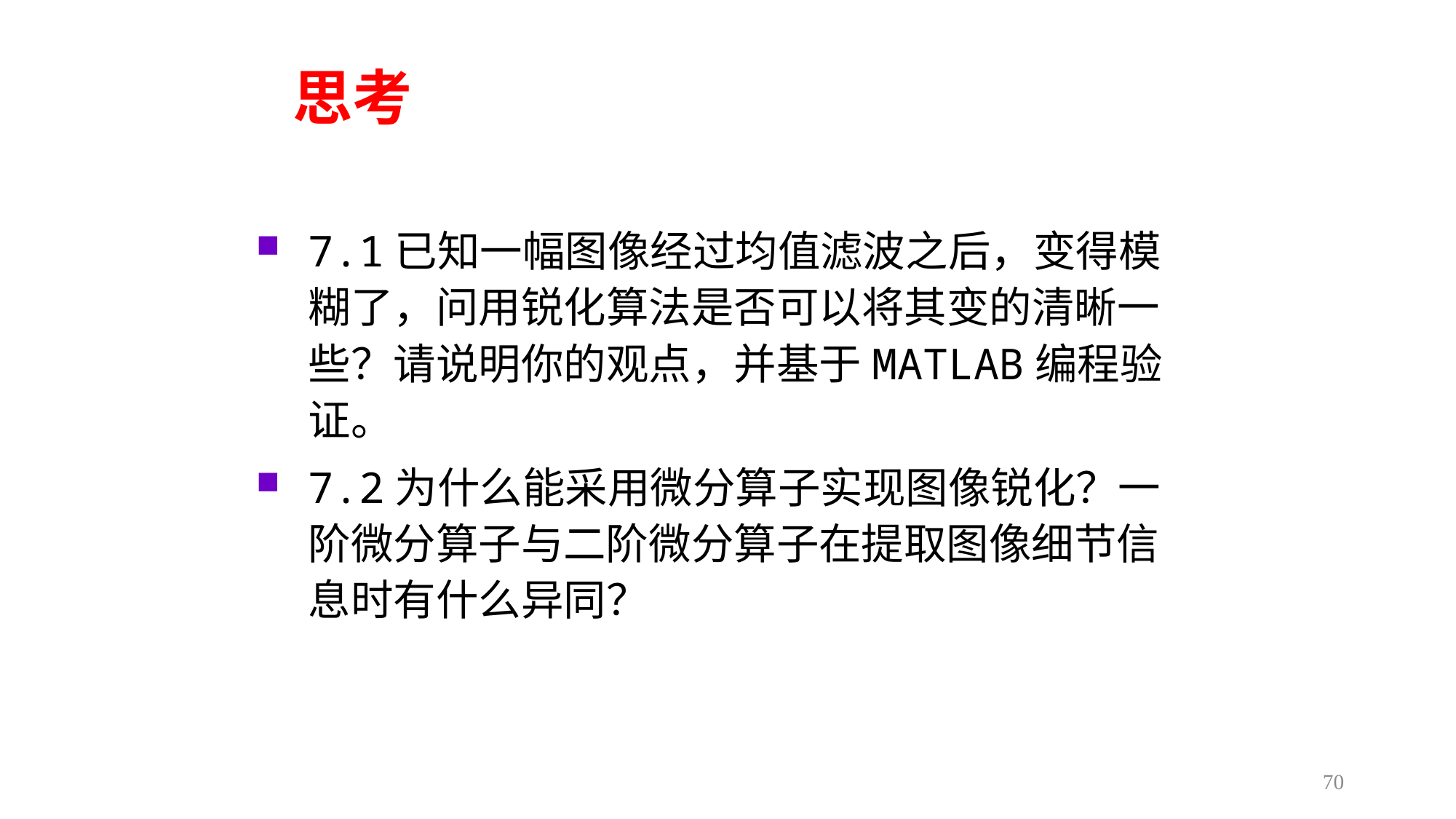

思考
7.1已知一幅图像经过均值滤波之后，变得模糊了，问用锐化算法是否可以将其变的清晰一些？请说明你的观点，并基于MATLAB编程验证。
7.2为什么能采用微分算子实现图像锐化？一阶微分算子与二阶微分算子在提取图像细节信息时有什么异同？
70